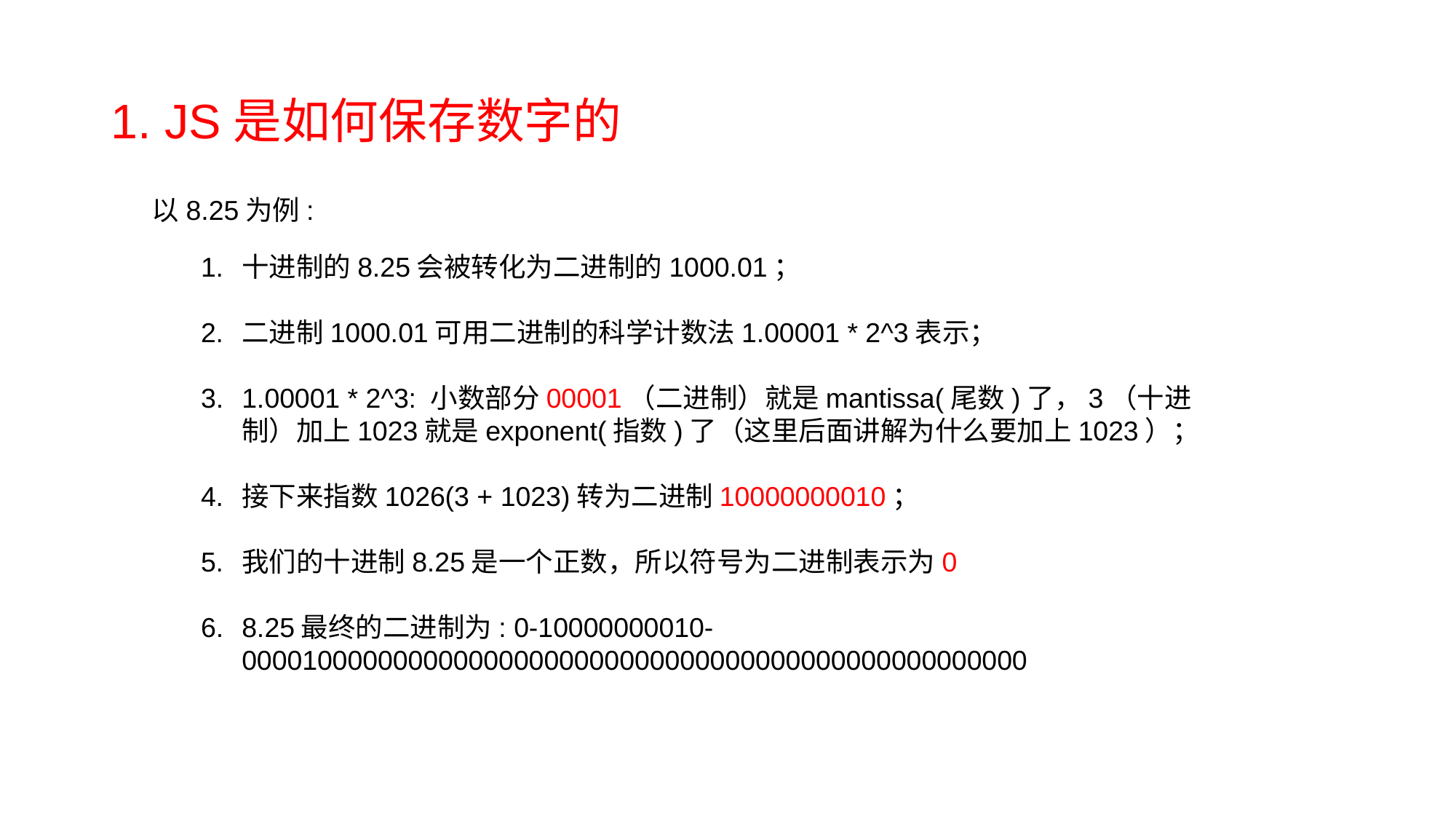

# 1. JS是如何保存数字的
以8.25为例:
十进制的8.25会被转化为二进制的1000.01；

二进制1000.01可用二进制的科学计数法1.00001 * 2^3表示；

1.00001 * 2^3: 小数部分00001（二进制）就是mantissa(尾数)了，3（十进制）加上1023就是exponent(指数)了（这里后面讲解为什么要加上1023）；

接下来指数1026(3 + 1023)转为二进制10000000010；

我们的十进制8.25是一个正数，所以符号为二进制表示为0

8.25最终的二进制为: 0-10000000010-0000100000000000000000000000000000000000000000000000